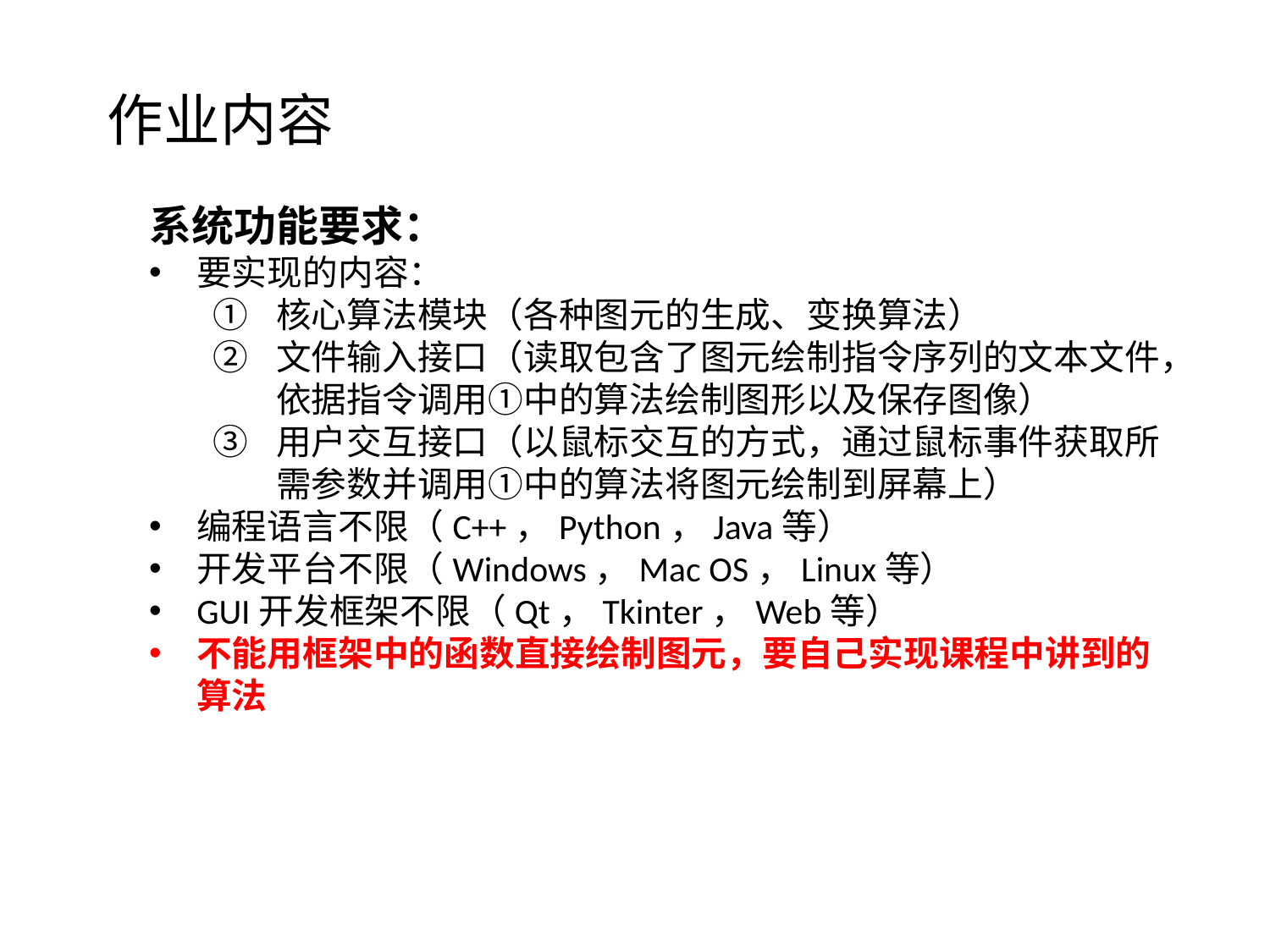

作业内容
系统功能要求：
要实现的内容：
核心算法模块（各种图元的生成、变换算法）
文件输入接口（读取包含了图元绘制指令序列的文本文件，依据指令调用①中的算法绘制图形以及保存图像）
用户交互接口（以鼠标交互的方式，通过鼠标事件获取所需参数并调用①中的算法将图元绘制到屏幕上）
编程语言不限（C++，Python，Java等）
开发平台不限（Windows，Mac OS，Linux等）
GUI开发框架不限（Qt，Tkinter，Web等）
不能用框架中的函数直接绘制图元，要自己实现课程中讲到的算法